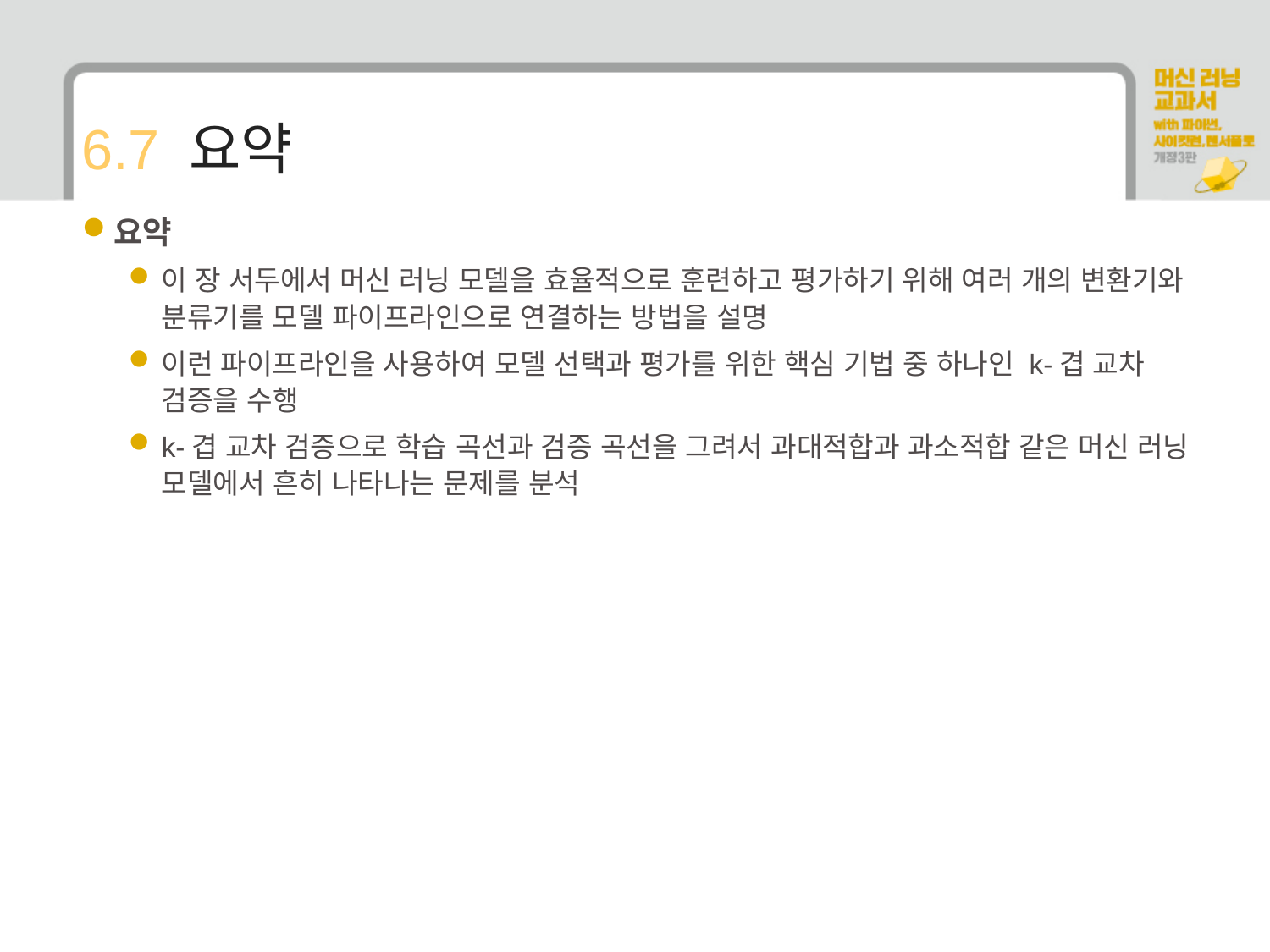

# 6.7 요약
요약
이 장 서두에서 머신 러닝 모델을 효율적으로 훈련하고 평가하기 위해 여러 개의 변환기와 분류기를 모델 파이프라인으로 연결하는 방법을 설명
이런 파이프라인을 사용하여 모델 선택과 평가를 위한 핵심 기법 중 하나인 k-겹 교차 검증을 수행
k-겹 교차 검증으로 학습 곡선과 검증 곡선을 그려서 과대적합과 과소적합 같은 머신 러닝 모델에서 흔히 나타나는 문제를 분석